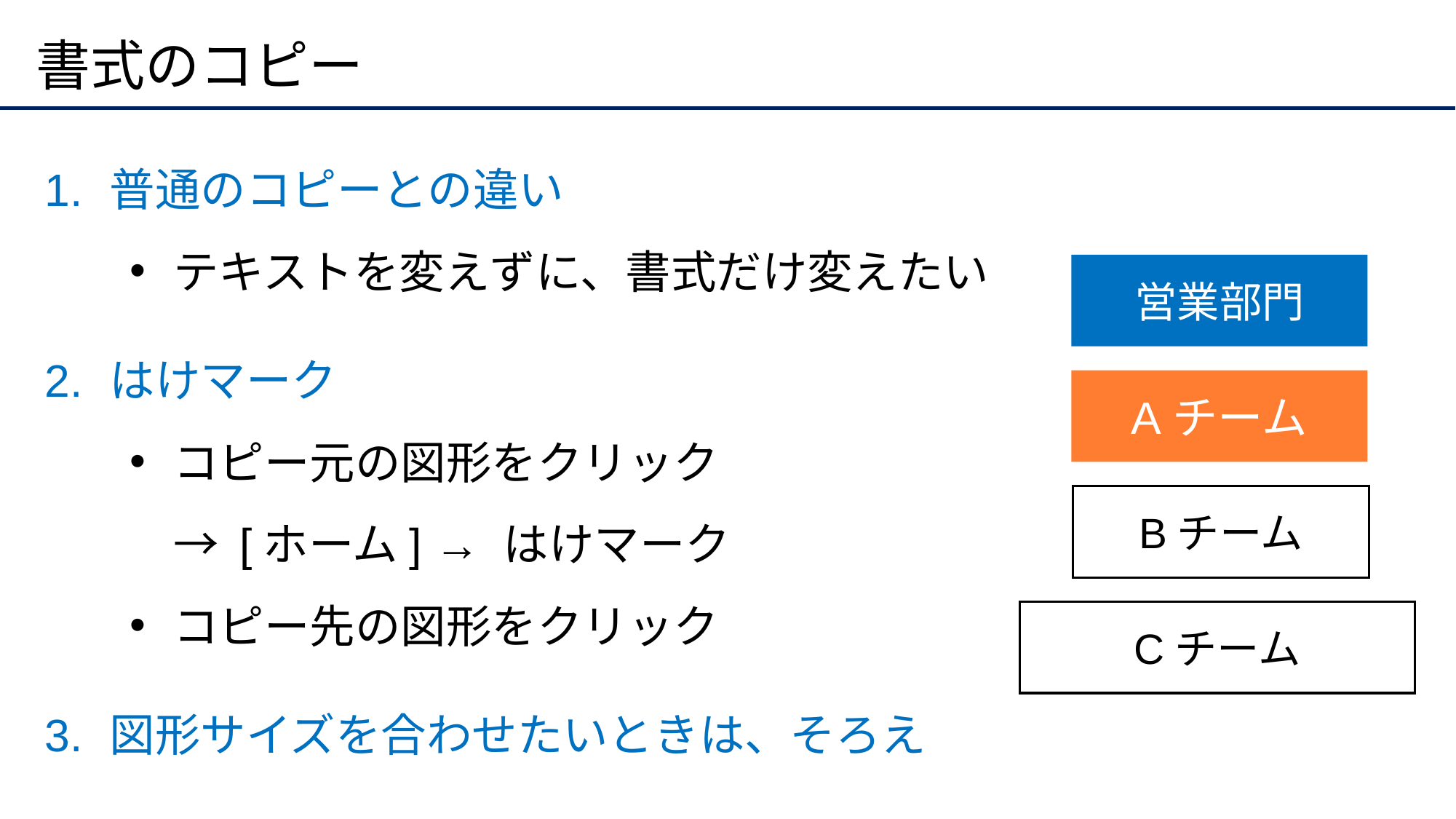

# 書式のコピー
普通のコピーとの違い
テキストを変えずに、書式だけ変えたい
はけマーク
コピー元の図形をクリック
→ [ホーム] → はけマーク
コピー先の図形をクリック
図形サイズを合わせたいときは、そろえ
営業部門
Aチーム
Bチーム
Cチーム